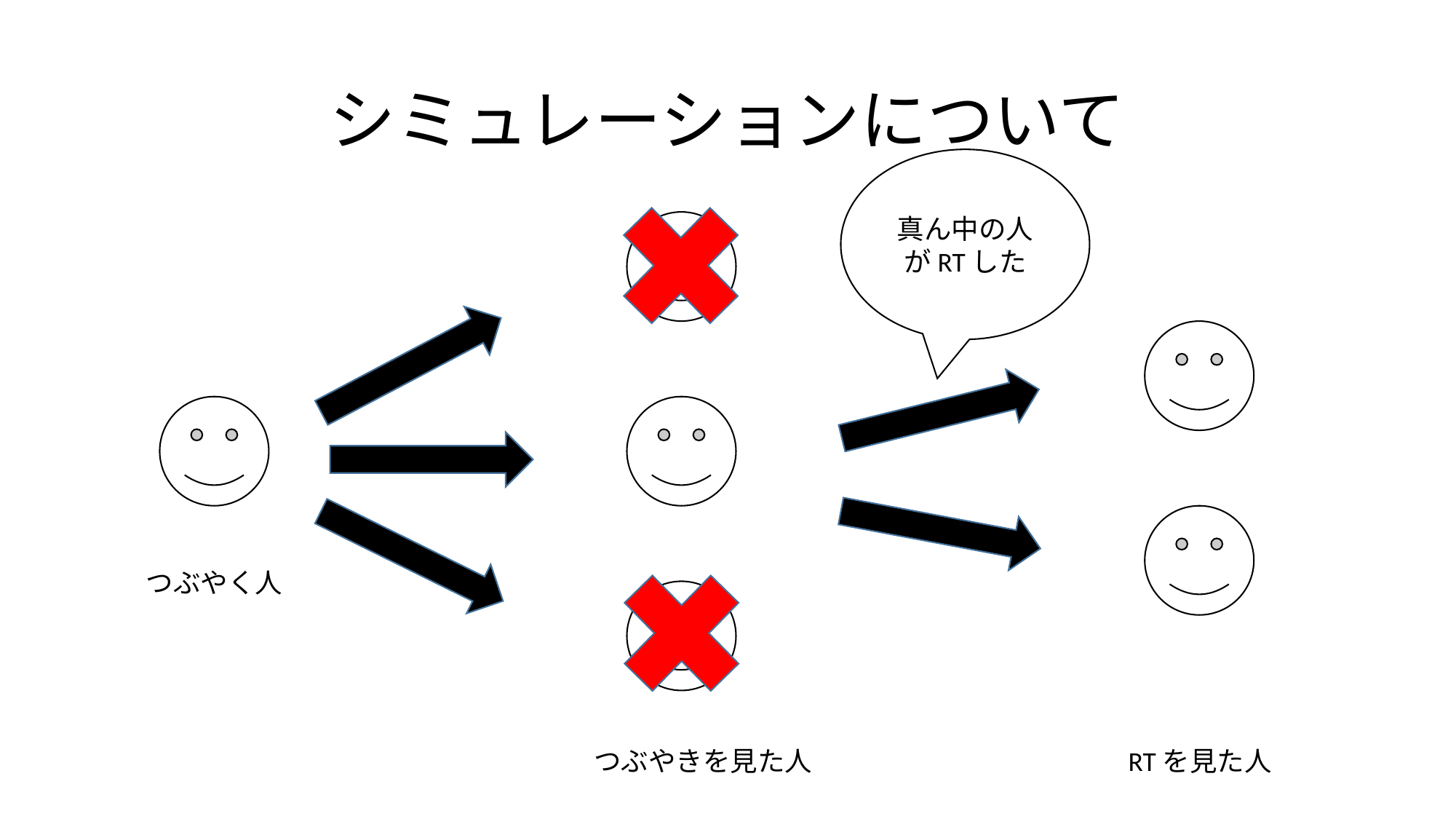

# シミュレーションについて
真ん中の人がRTした

つぶやく人

つぶやきを見た人
RTを見た人